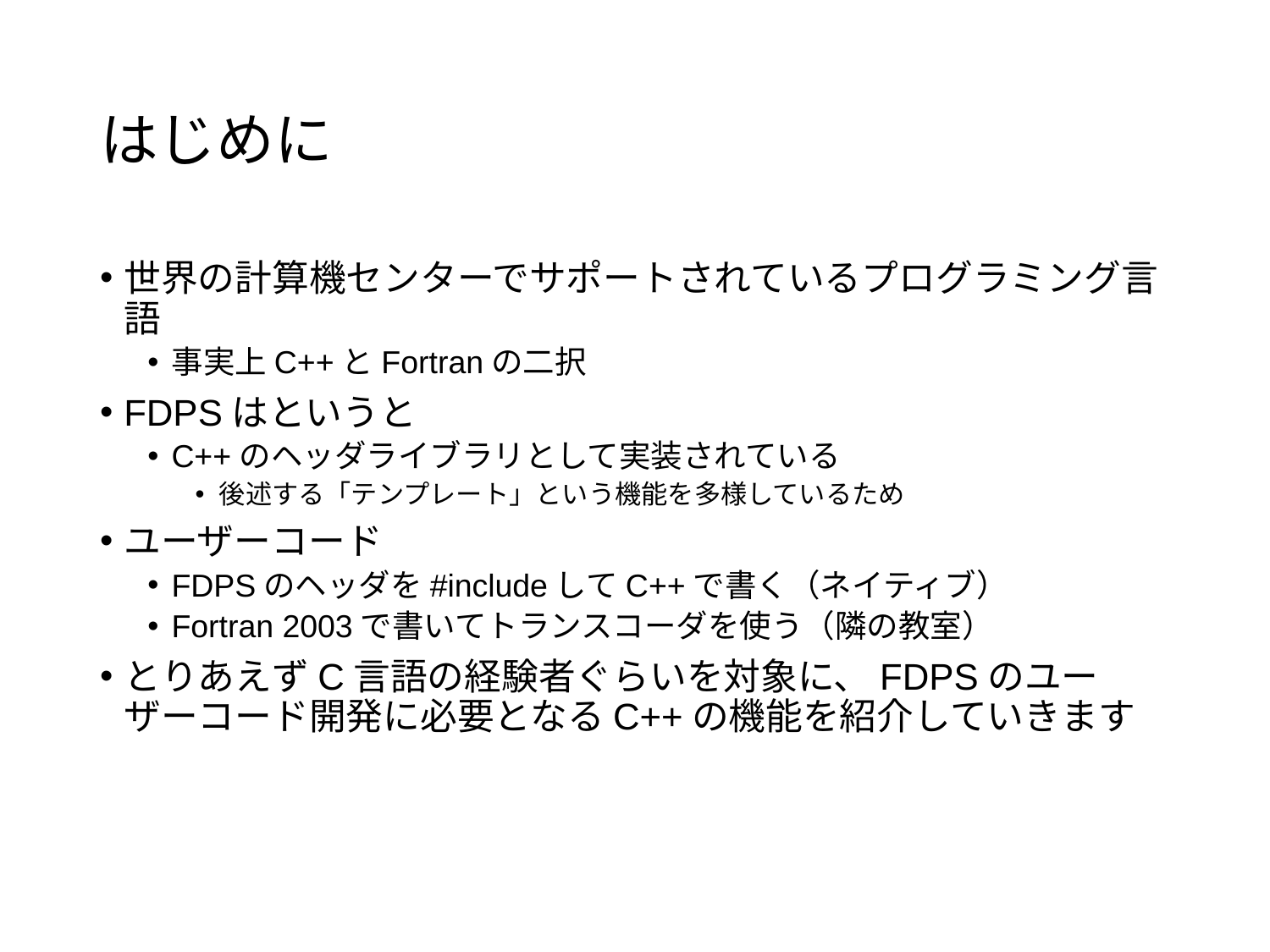

# はじめに
世界の計算機センターでサポートされているプログラミング言語
事実上C++とFortranの二択
FDPSはというと
C++のヘッダライブラリとして実装されている
後述する「テンプレート」という機能を多様しているため
ユーザーコード
FDPSのヘッダを#includeしてC++で書く（ネイティブ）
Fortran 2003で書いてトランスコーダを使う（隣の教室）
とりあえずC言語の経験者ぐらいを対象に、FDPSのユーザーコード開発に必要となるC++の機能を紹介していきます